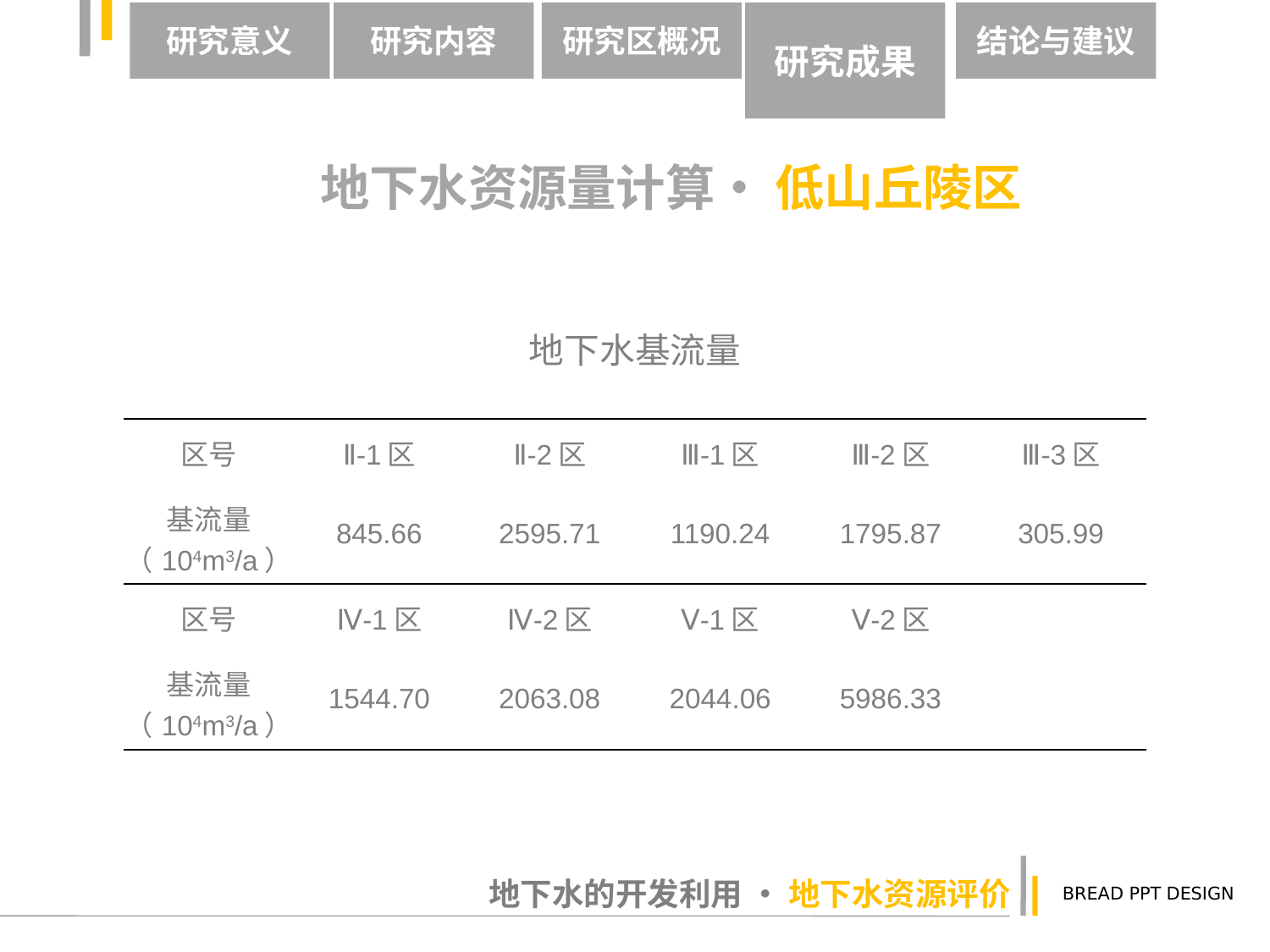

研究意义
研究内容
研究区概况
研究成果
结论与建议
# 地下水资源量计算• 低山丘陵区
地下水基流量
| 区号 | Ⅱ-1区 | Ⅱ-2区 | Ⅲ-1区 | Ⅲ-2区 | Ⅲ-3区 |
| --- | --- | --- | --- | --- | --- |
| 基流量（104m3/a） | 845.66 | 2595.71 | 1190.24 | 1795.87 | 305.99 |
| 区号 | Ⅳ-1区 | Ⅳ-2区 | Ⅴ-1区 | Ⅴ-2区 |  |
| 基流量（104m3/a） | 1544.70 | 2063.08 | 2044.06 | 5986.33 |  |
地下水的开发利用 • 地下水资源评价